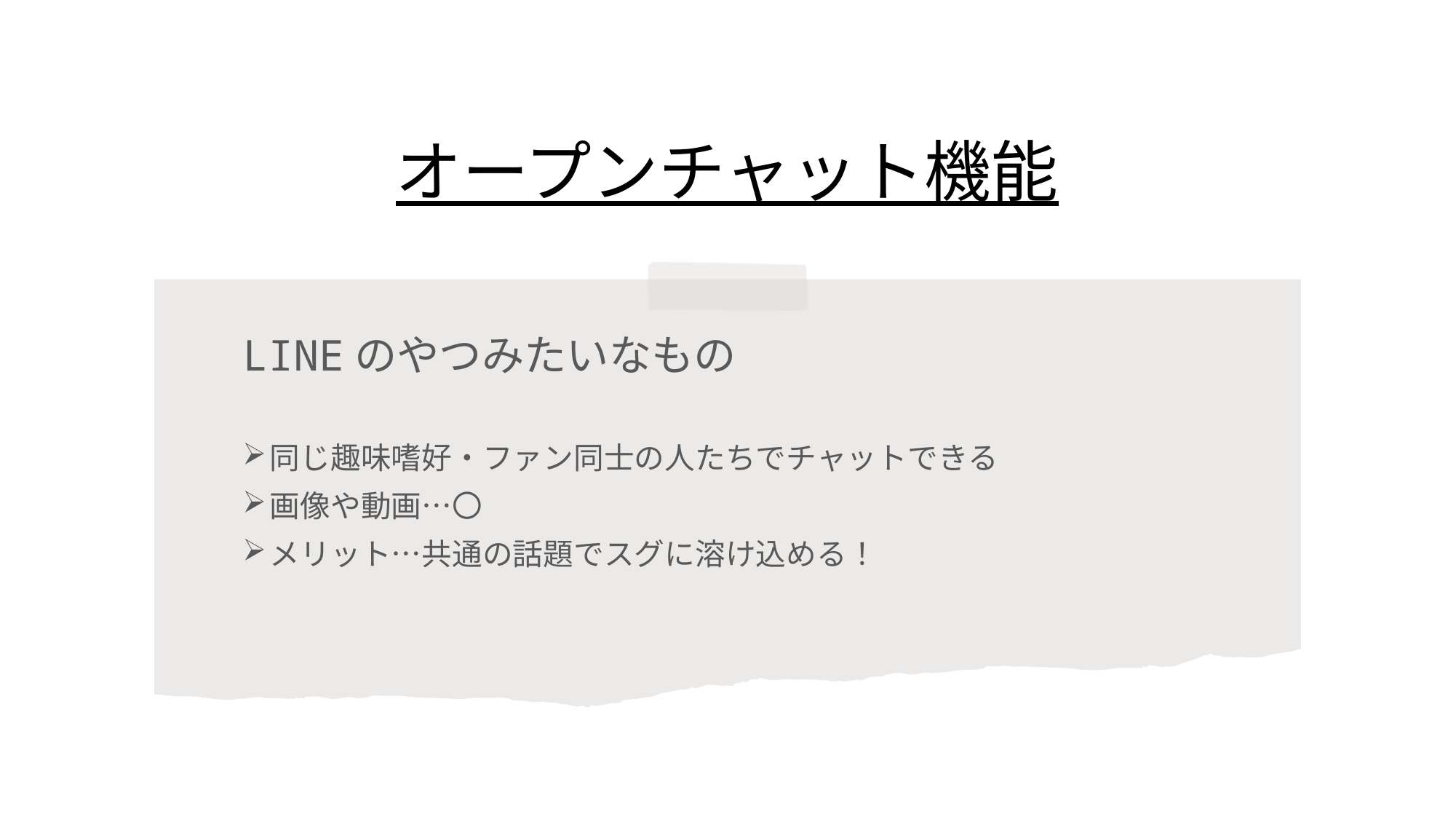

# オープンチャット機能

LINEのやつみたいなもの

同じ趣味嗜好・ファン同士の人たちでチャットできる
画像や動画…〇
メリット…共通の話題でスグに溶け込める！